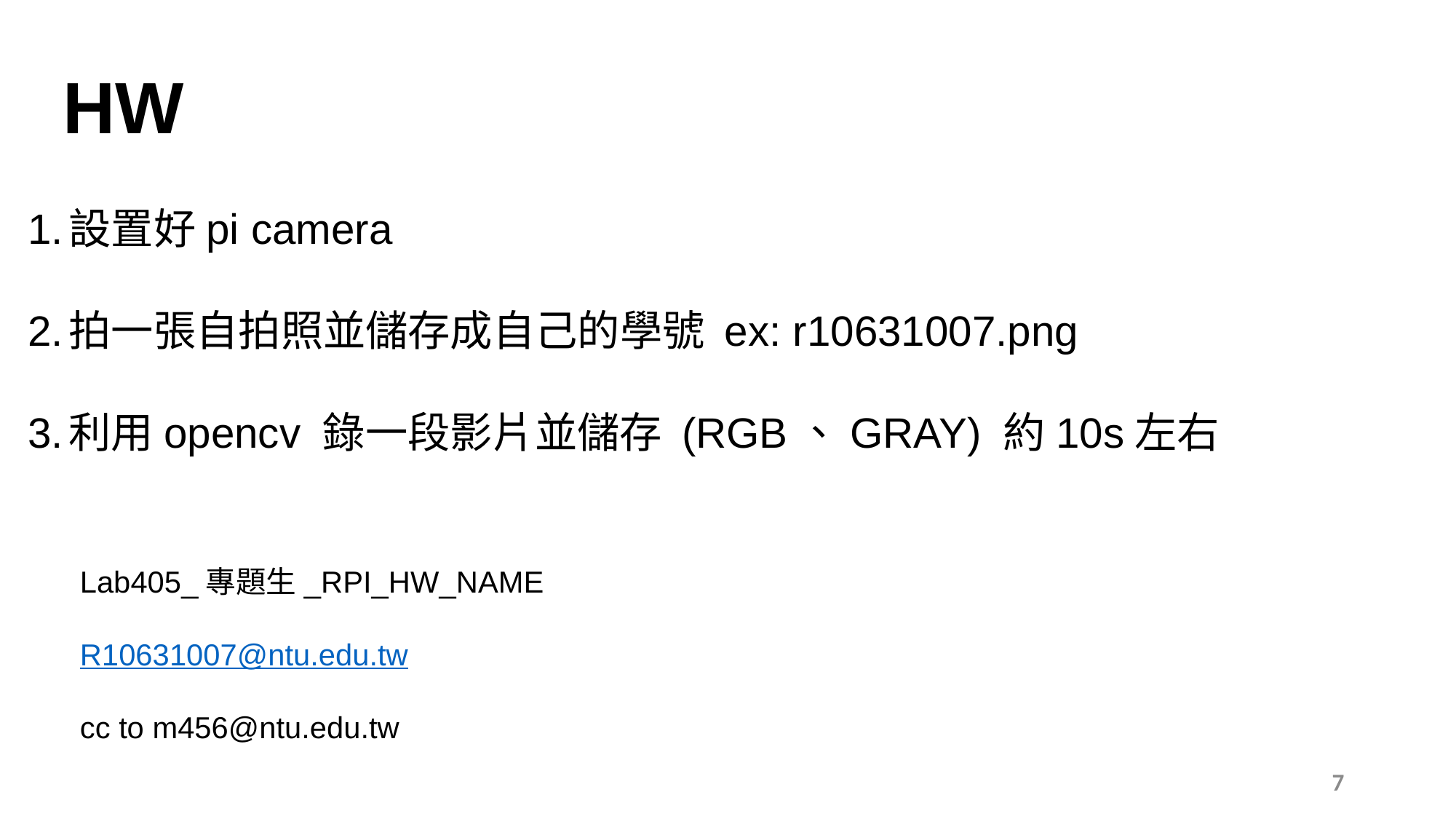

HW
設置好pi camera
拍一張自拍照並儲存成自己的學號 ex: r10631007.png
利用opencv 錄一段影片並儲存 (RGB、GRAY) 約10s左右
Lab405_專題生_RPI_HW_NAME
R10631007@ntu.edu.tw
cc to m456@ntu.edu.tw
7